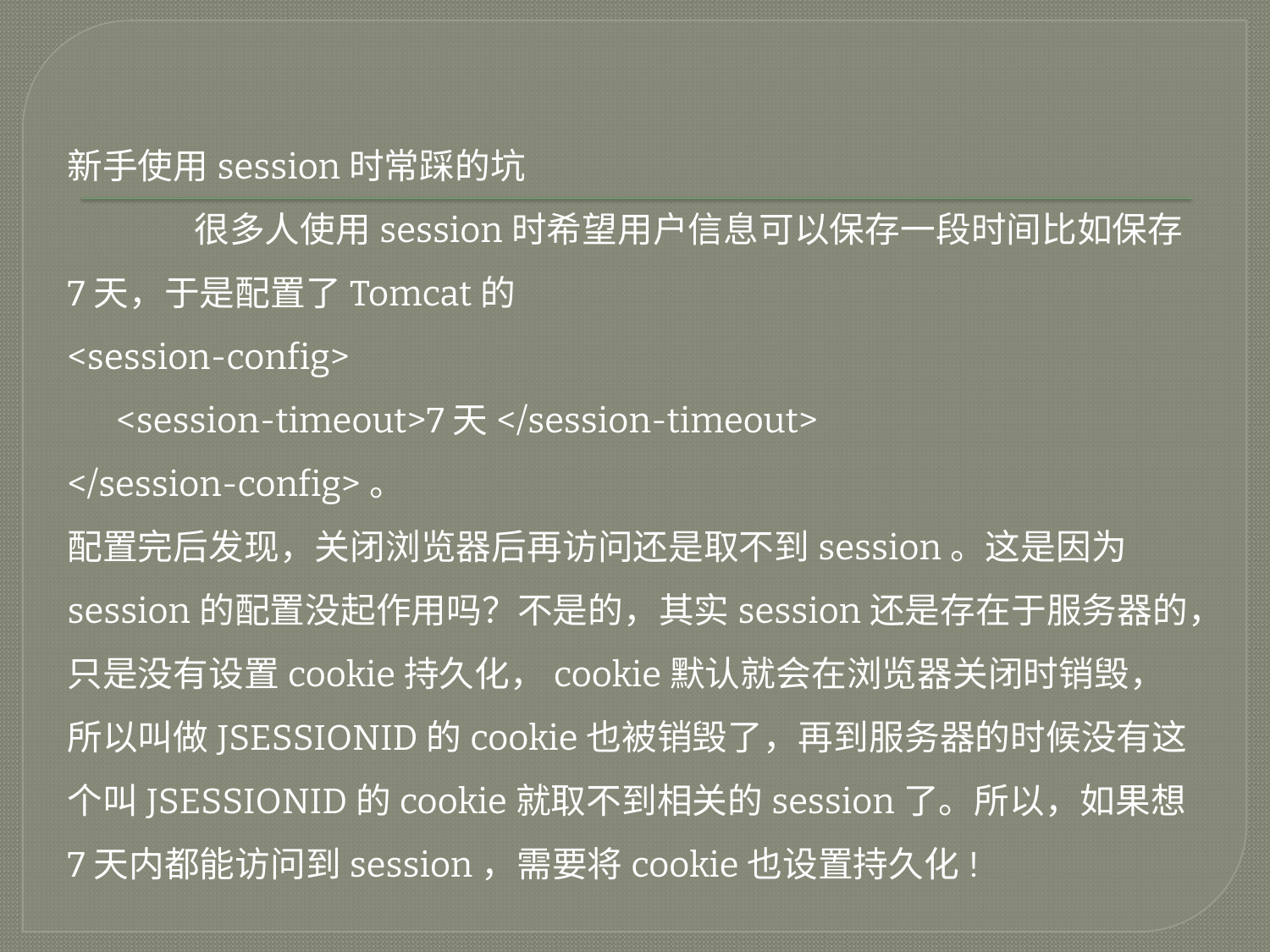

新手使用session时常踩的坑
	很多人使用session时希望用户信息可以保存一段时间比如保存7天，于是配置了Tomcat的
<session-config>
       <session-timeout>7天</session-timeout>
</session-config>。
配置完后发现，关闭浏览器后再访问还是取不到session。这是因为session的配置没起作用吗？不是的，其实session还是存在于服务器的，只是没有设置cookie持久化，cookie默认就会在浏览器关闭时销毁，所以叫做JSESSIONID的cookie也被销毁了，再到服务器的时候没有这个叫JSESSIONID的cookie就取不到相关的session了。所以，如果想7天内都能访问到session，需要将cookie也设置持久化!